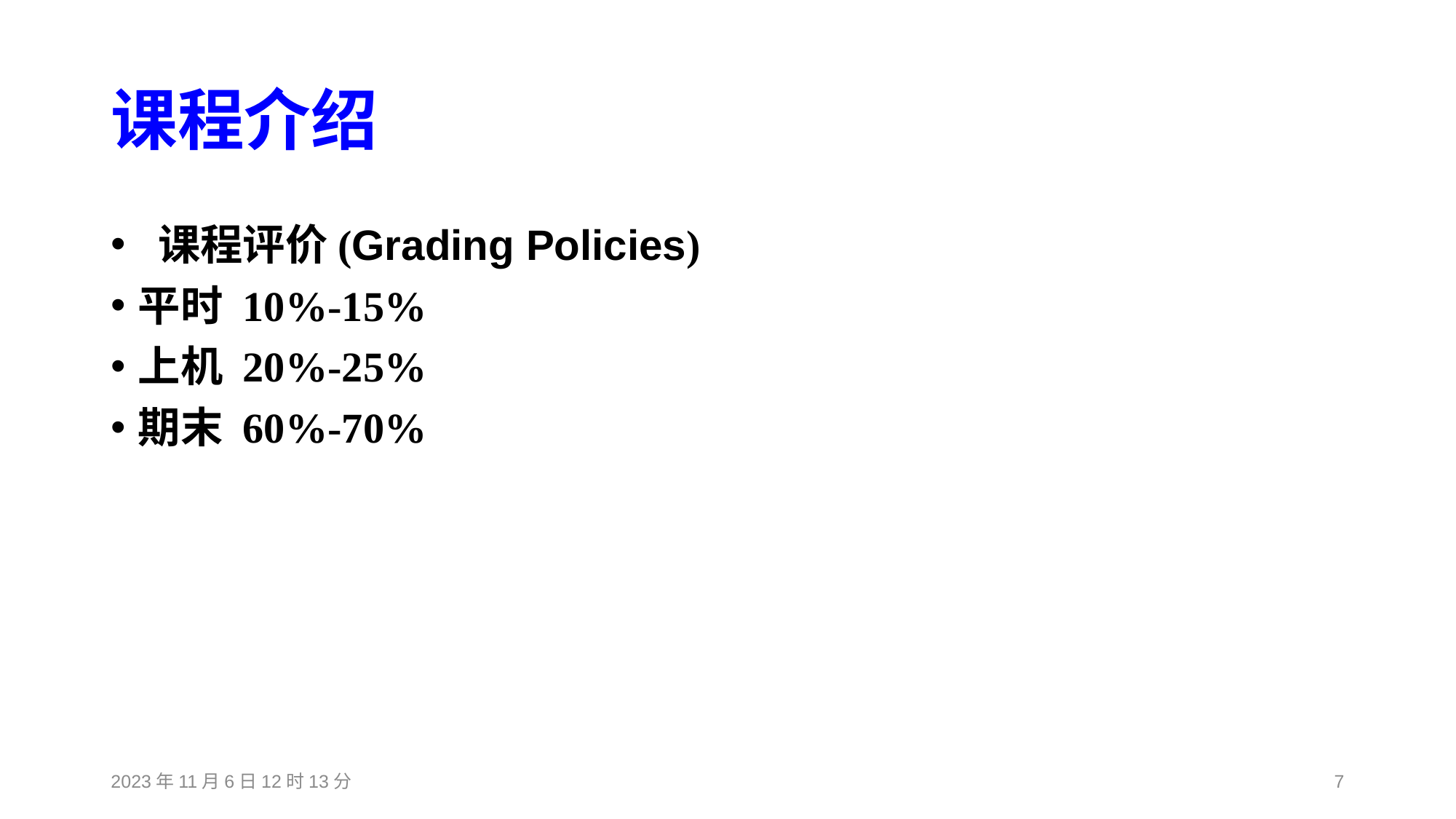

# 课程介绍
 课程评价(Grading Policies)
平时 10%-15%
上机 20%-25%
期末 60%-70%

2023年11月6日12时13分
7